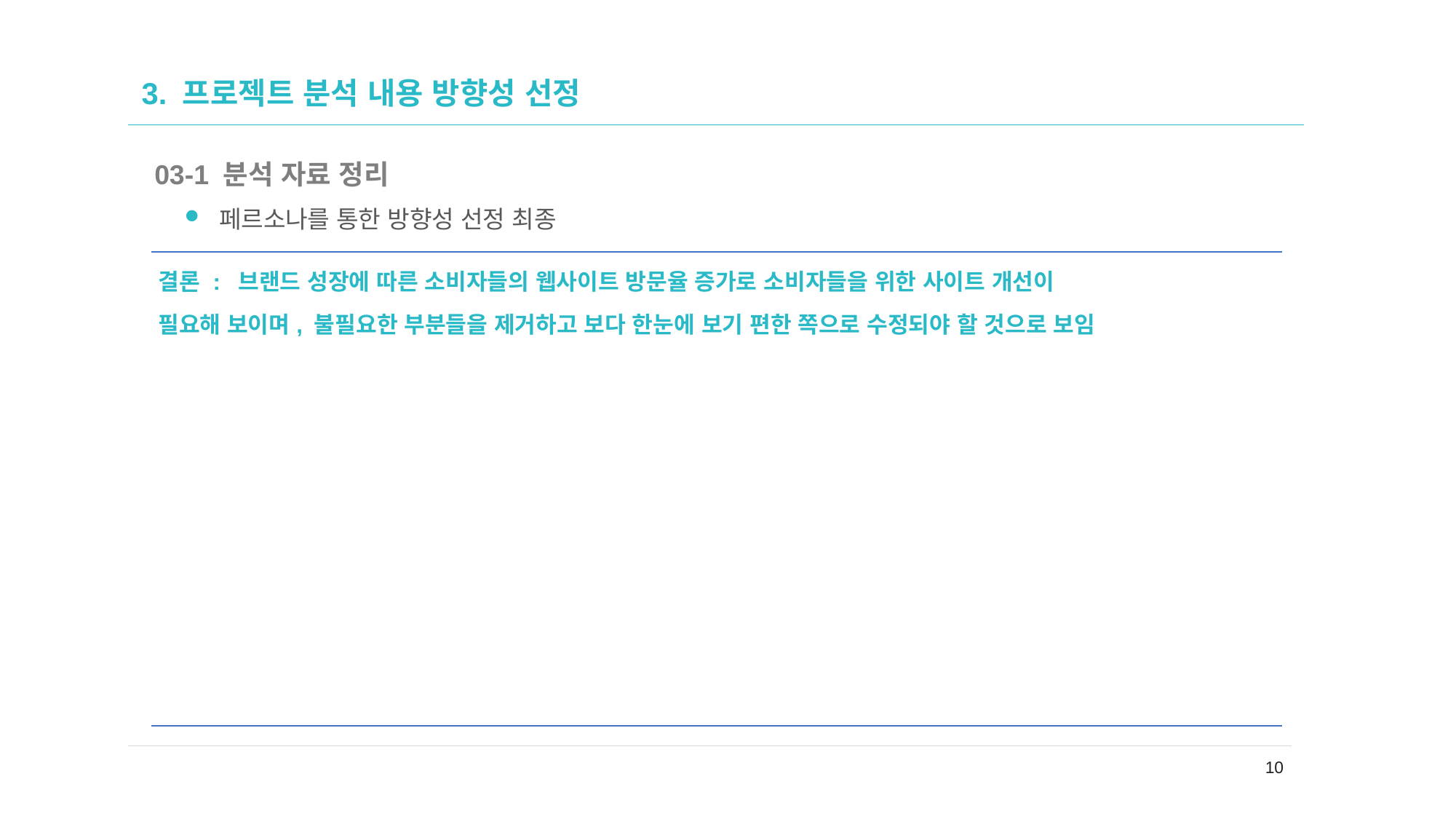

02
# 3. 프로젝트 분석 내용 방향성 선정
03-1 분석 자료 정리
페르소나를 통한 방향성 선정 최종
| 결론 : 브랜드 성장에 따른 소비자들의 웹사이트 방문율 증가로 소비자들을 위한 사이트 개선이 필요해 보이며, 불필요한 부분들을 제거하고 보다 한눈에 보기 편한 쪽으로 수정되야 할 것으로 보임 |
| --- |
10